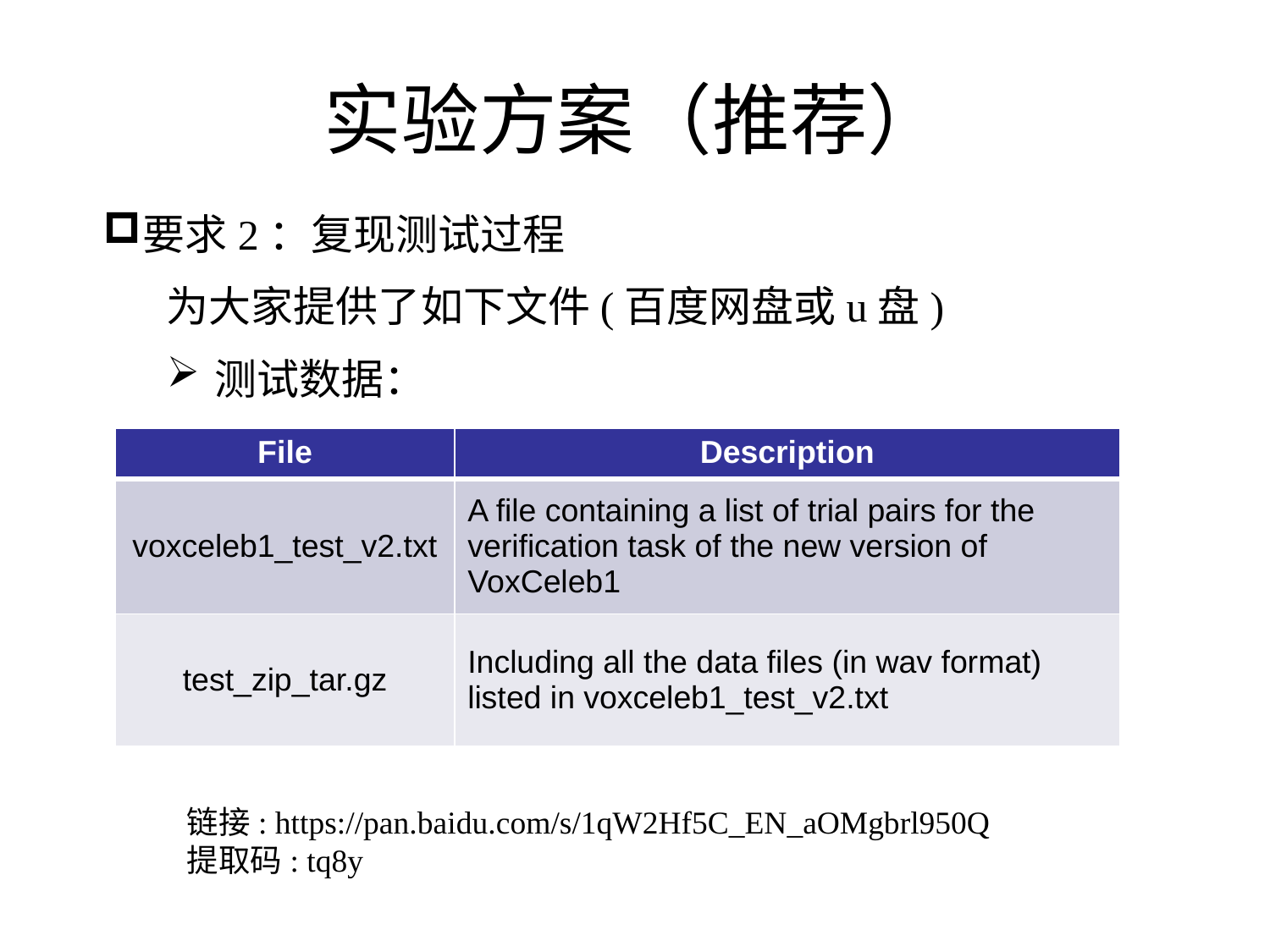

# 实验方案（推荐）
要求2：复现测试过程
为大家提供了如下文件(百度网盘或u盘)
测试数据：

| File | Description |
| --- | --- |
| voxceleb1\_test\_v2.txt | A file containing a list of trial pairs for the verification task of the new version of VoxCeleb1 |
| test\_zip\_tar.gz | Including all the data files (in wav format) listed in voxceleb1\_test\_v2.txt |
|  |  |
| --- | --- |
|  |  |
链接: https://pan.baidu.com/s/1qW2Hf5C_EN_aOMgbrl950Q
提取码: tq8y